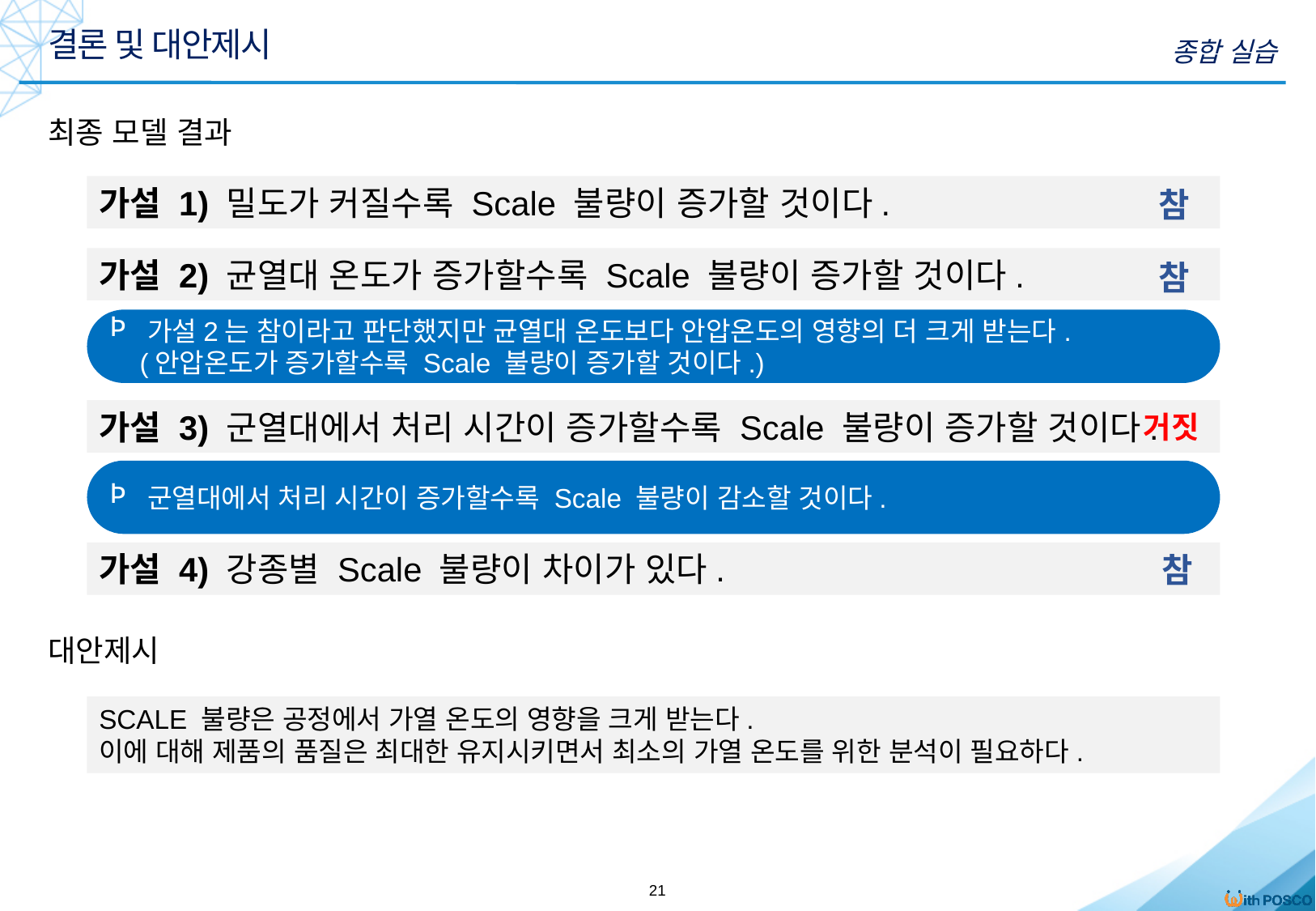

결론 및 대안제시
종합 실습
최종 모델 결과
가설 1) 밀도가 커질수록 Scale 불량이 증가할 것이다.
참
가설 2) 균열대 온도가 증가할수록 Scale 불량이 증가할 것이다.
참
가설2는 참이라고 판단했지만 균열대 온도보다 안압온도의 영향의 더 크게 받는다.
    (안압온도가 증가할수록 Scale 불량이 증가할 것이다.)
가설 3) 군열대에서 처리 시간이 증가할수록 Scale 불량이 증가할 것이다.
거짓
군열대에서 처리 시간이 증가할수록 Scale 불량이 감소할 것이다.
참
가설 4) 강종별 Scale 불량이 차이가 있다.
참
대안제시
SCALE 불량은 공정에서 가열 온도의 영향을 크게 받는다.
이에 대해 제품의 품질은 최대한 유지시키면서 최소의 가열 온도를 위한 분석이 필요하다.